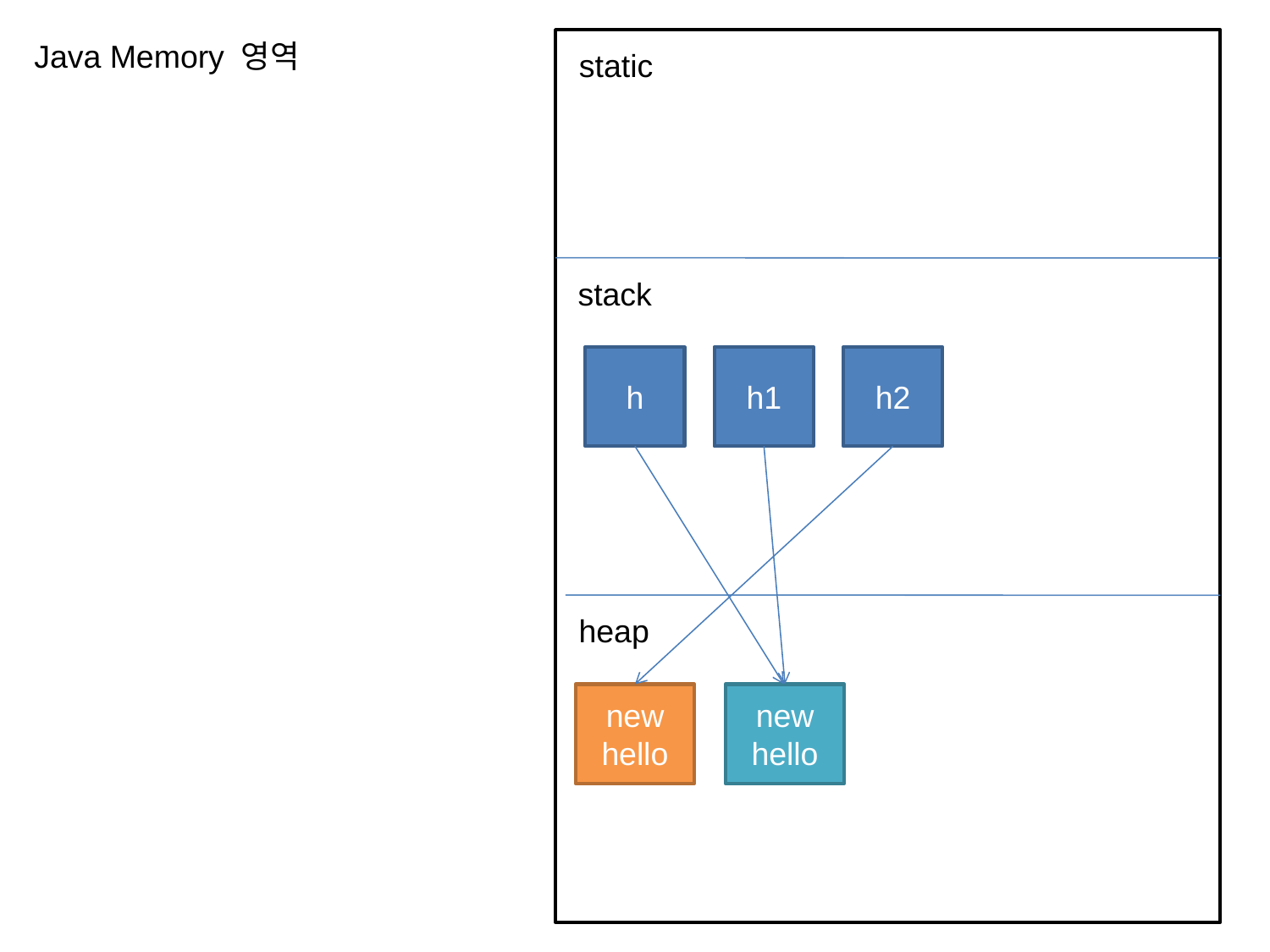

Java Memory 영역

static
stack
h
h1
h2
heap
new
hello
new
hello